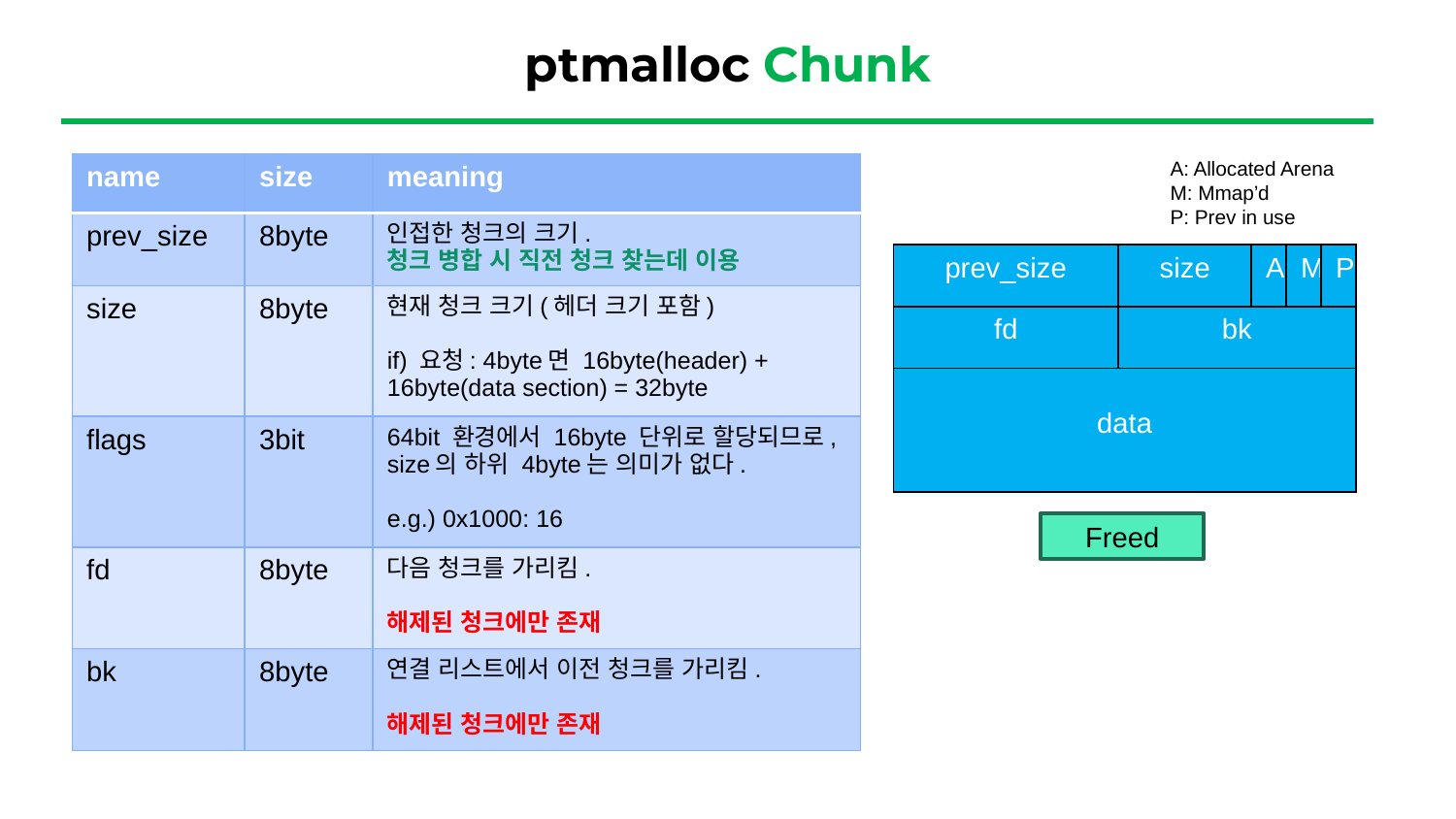

# ptmalloc Chunk

A: Allocated Arena
M: Mmap’d
P: Prev in use
| name | size | meaning |
| --- | --- | --- |
| prev\_size | 8byte | 인접한 청크의 크기. 청크 병합 시 직전 청크 찾는데 이용 |
| size | 8byte | 현재 청크 크기(헤더 크기 포함) if) 요청: 4byte면 16byte(header) + 16byte(data section) = 32byte |
| flags | 3bit | 64bit 환경에서 16byte 단위로 할당되므로, size의 하위 4byte는 의미가 없다. e.g.) 0x1000: 16 |
| fd | 8byte | 다음 청크를 가리킴. 해제된 청크에만 존재 |
| bk | 8byte | 연결 리스트에서 이전 청크를 가리킴. 해제된 청크에만 존재 |
| prev\_size | size | A | M | P |
| --- | --- | --- | --- | --- |
| fd | bk |  |  |  |
| data |  |  |  |  |
Freed